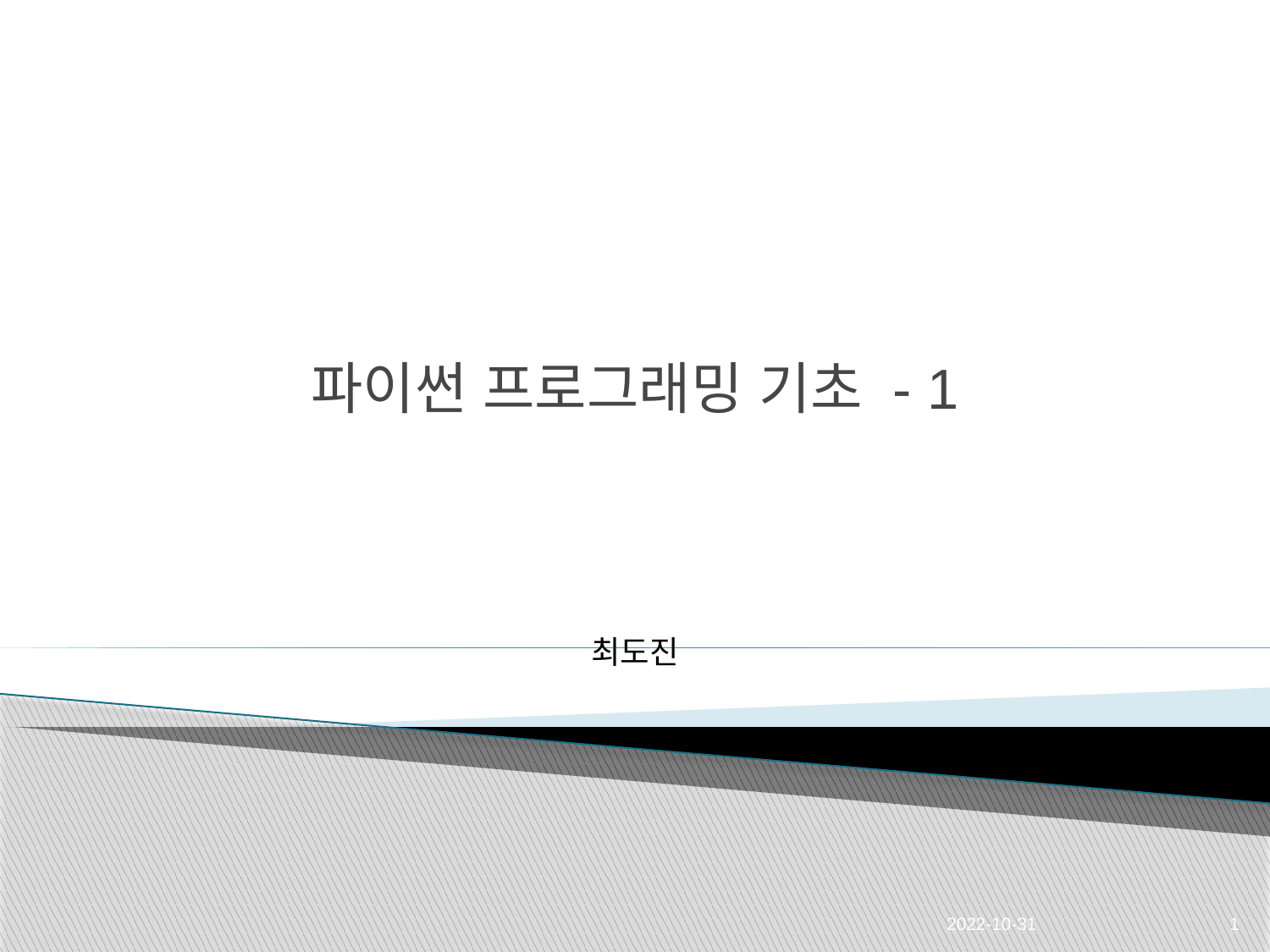

# 파이썬 프로그래밍 기초 - 1
최도진
2022-10-31
1